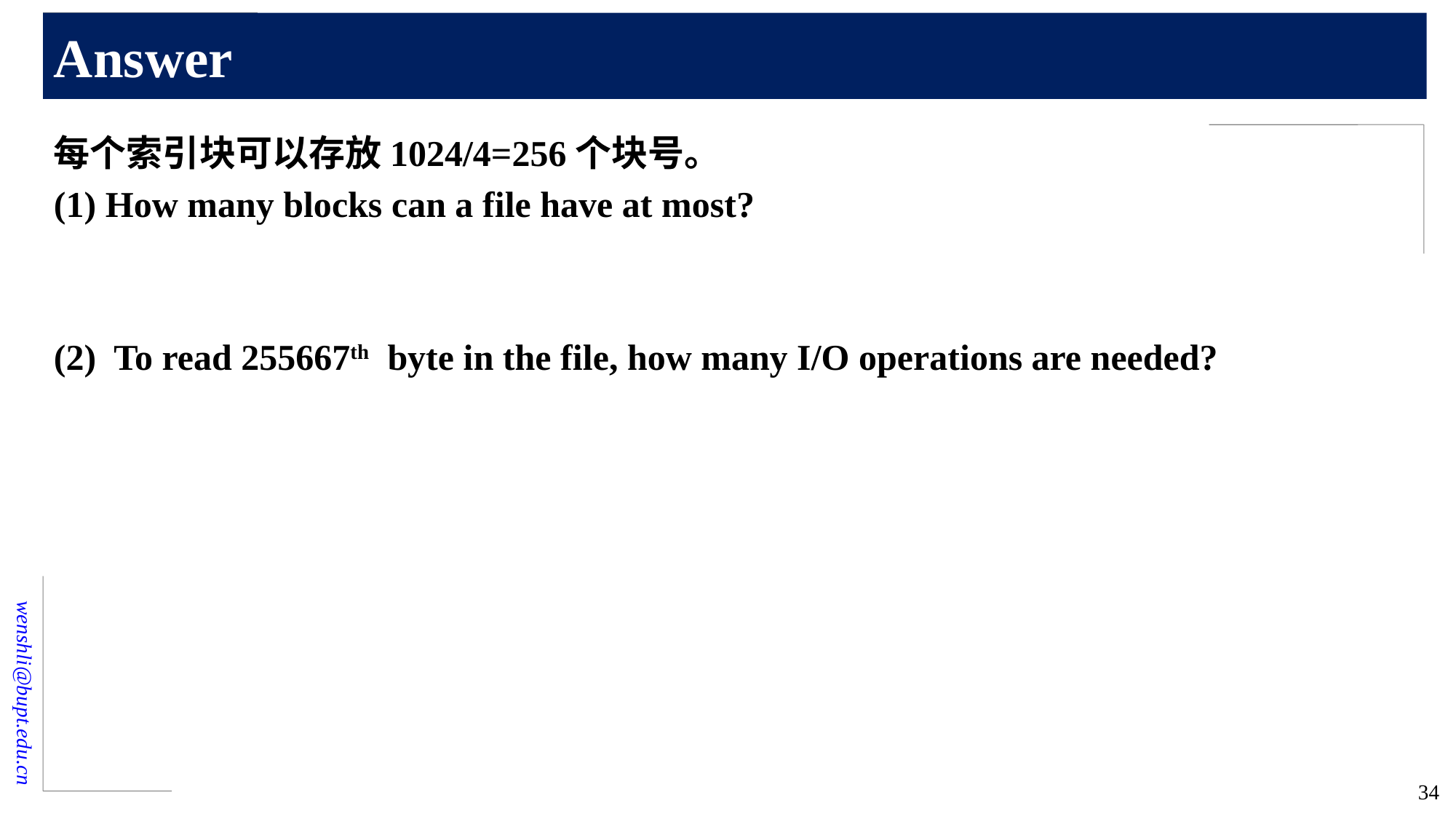

# Answer
每个索引块可以存放1024/4=256个块号。
(1) How many blocks can a file have at most?

(2)  To read 255667th  byte in the file, how many I/O operations are needed?

34